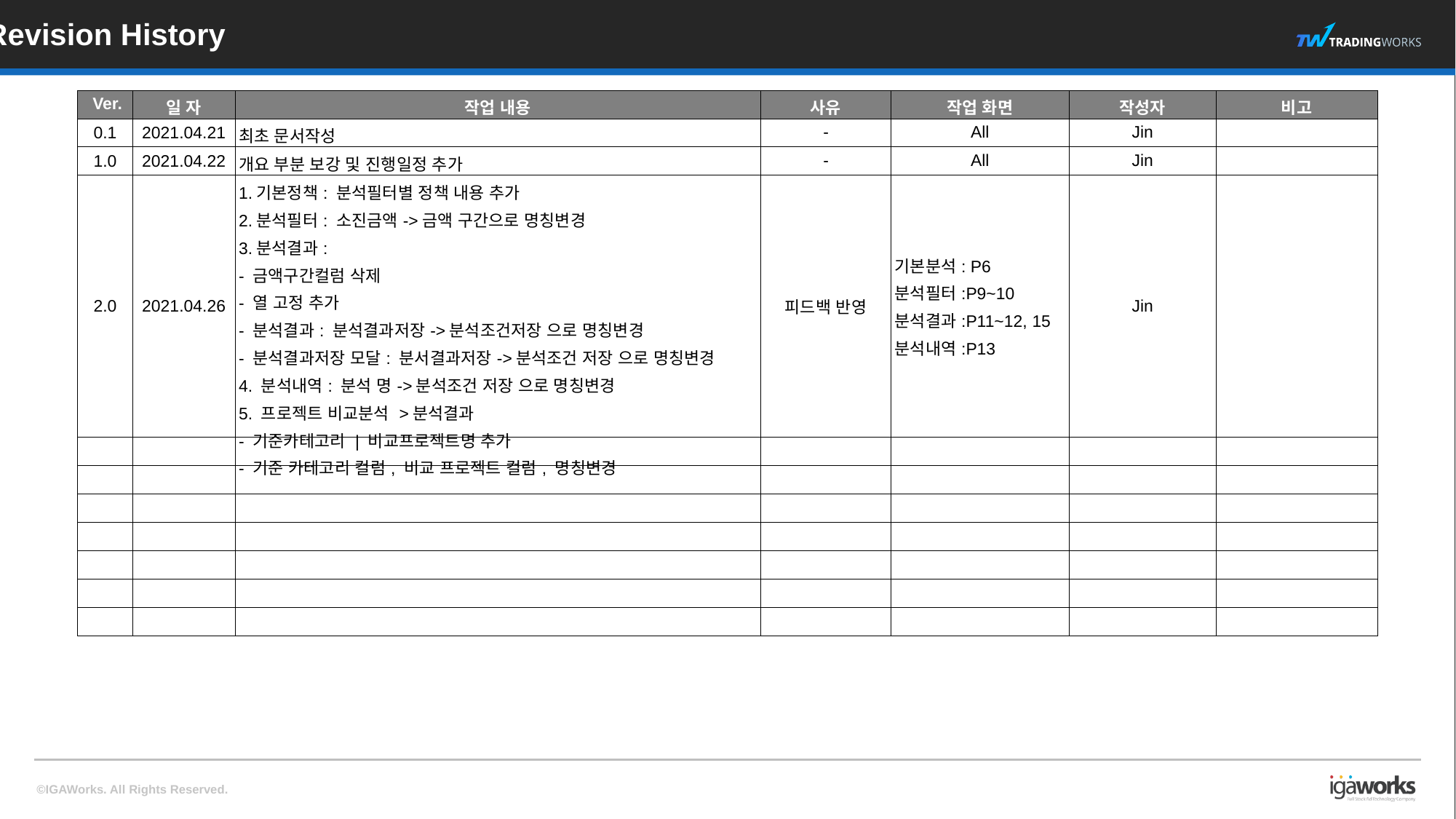

Revision History
| Ver. | 일 자 | 작업 내용 | 사유 | 작업 화면 | 작성자 | 비고 |
| --- | --- | --- | --- | --- | --- | --- |
| 0.1 | 2021.04.21 | 최초 문서작성 | - | All | Jin |  |
| 1.0 | 2021.04.22 | 개요 부분 보강 및 진행일정 추가 | - | All | Jin |  |
| 2.0 | 2021.04.26 | 1.기본정책: 분석필터별 정책 내용 추가 2.분석필터: 소진금액->금액 구간으로 명칭변경 3.분석결과:   - 금액구간컬럼 삭제  - 열 고정 추가  - 분석결과: 분석결과저장->분석조건저장 으로 명칭변경  - 분석결과저장 모달: 분서결과저장->분석조건 저장 으로 명칭변경 4. 분석내역: 분석 명->분석조건 저장 으로 명칭변경 5. 프로젝트 비교분석 >분석결과  - 기준카테고리 | 비교프로젝트명 추가  - 기준 카테고리 컬럼, 비교 프로젝트 컬럼, 명칭변경 | 피드백 반영 | 기본분석: P6 분석필터:P9~10 분석결과:P11~12, 15 분석내역:P13 | Jin |  |
|  |  |  |  |  |  |  |
|  |  |  |  |  |  |  |
|  |  |  |  |  |  |  |
|  |  |  |  |  |  |  |
|  |  |  |  |  |  |  |
|  |  |  |  |  |  |  |
|  |  |  |  |  |  |  |